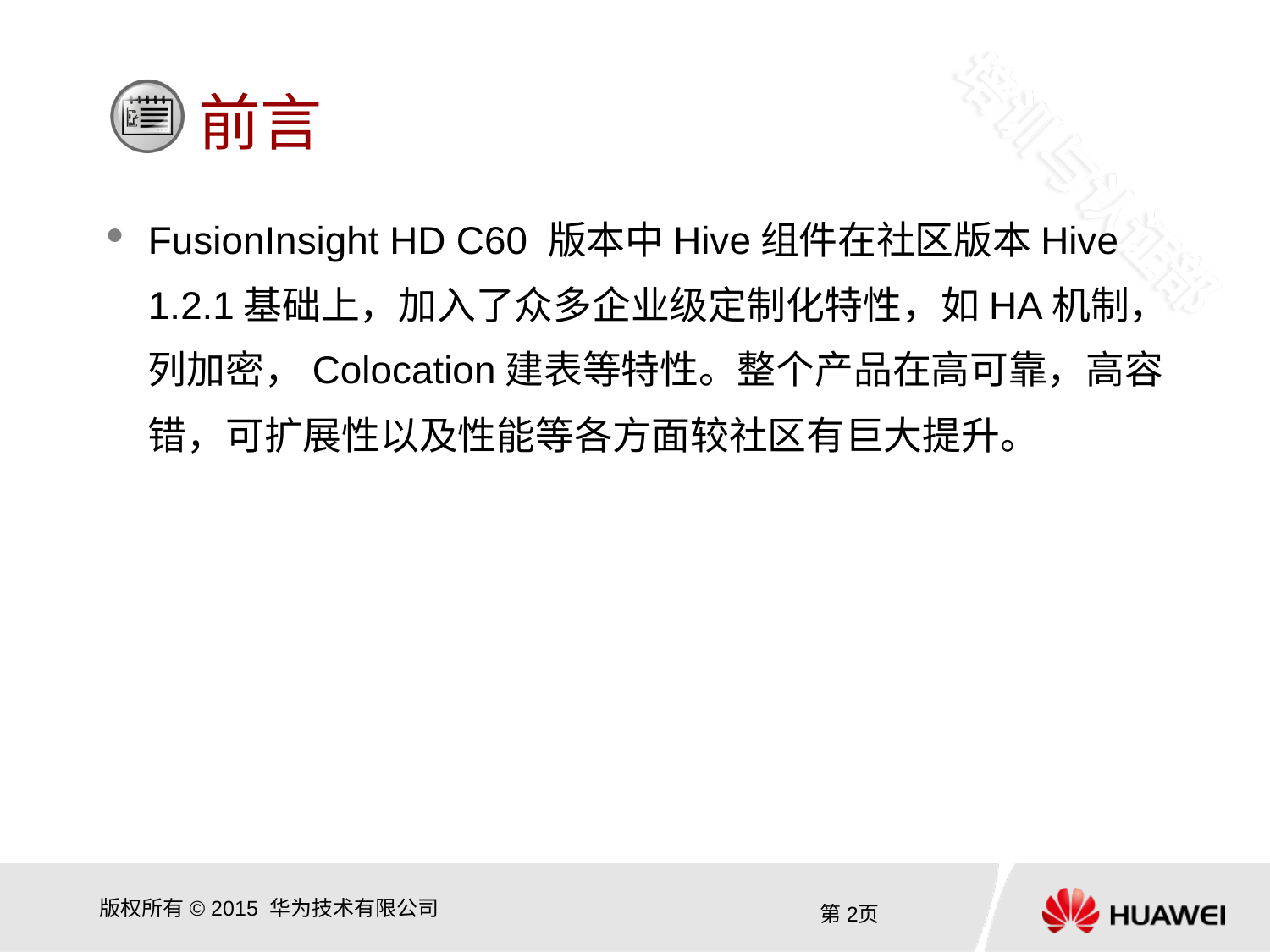

FusionInsight HD C60 版本中Hive组件在社区版本Hive 1.2.1基础上，加入了众多企业级定制化特性，如HA机制，列加密，Colocation建表等特性。整个产品在高可靠，高容错，可扩展性以及性能等各方面较社区有巨大提升。